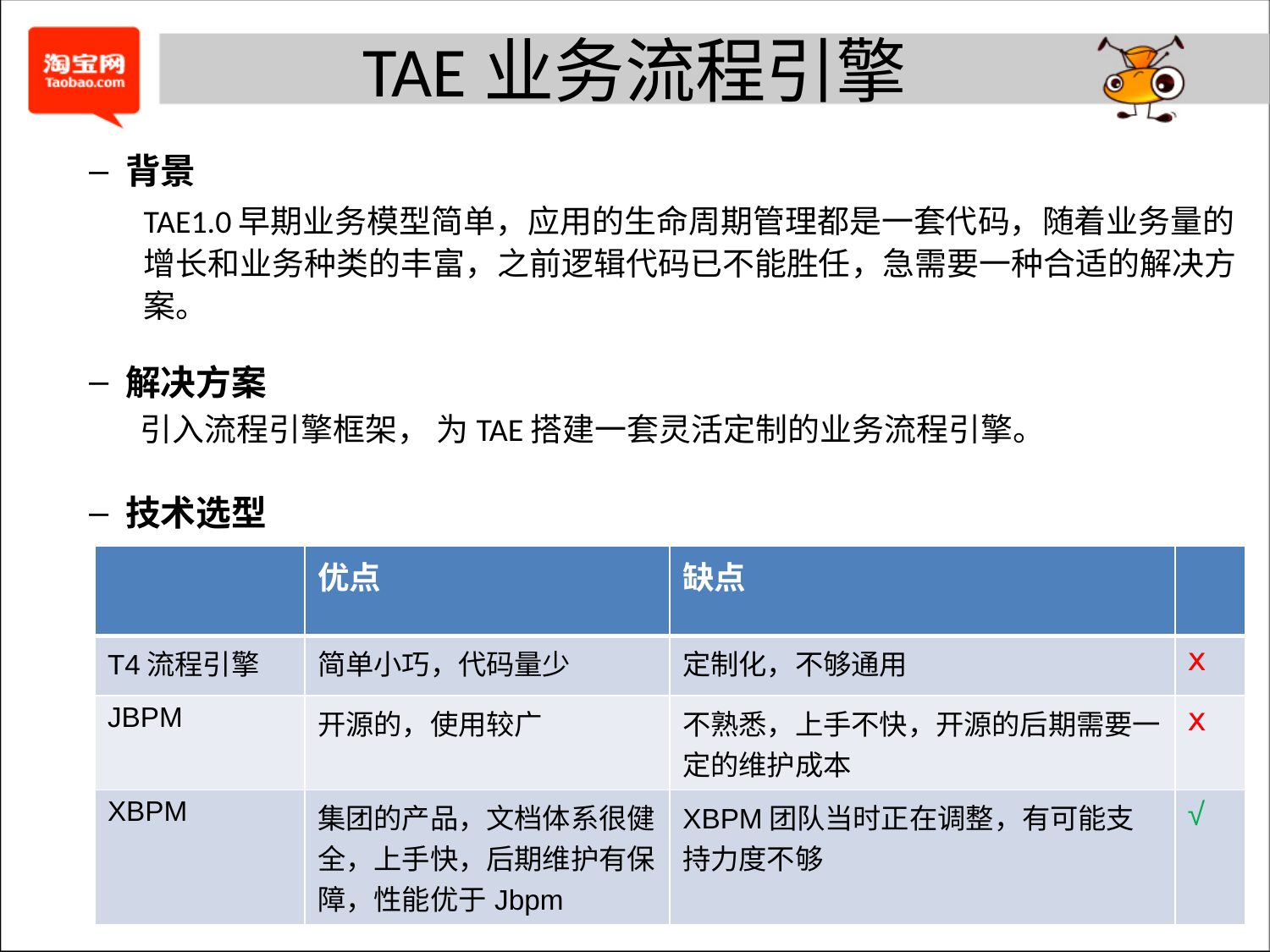

# TAE业务流程引擎
背景
TAE1.0早期业务模型简单，应用的生命周期管理都是一套代码，随着业务量的增长和业务种类的丰富，之前逻辑代码已不能胜任，急需要一种合适的解决方案。

解决方案
      引入流程引擎框架， 为TAE搭建一套灵活定制的业务流程引擎。

技术选型

|  | 优点 | 缺点 |  |
| --- | --- | --- | --- |
| T4流程引擎 | 简单小巧，代码量少 | 定制化，不够通用 | ⅹ |
| JBPM | 开源的，使用较广 | 不熟悉，上手不快，开源的后期需要一定的维护成本 | ⅹ |
| XBPM | 集团的产品，文档体系很健全，上手快，后期维护有保障，性能优于Jbpm | XBPM团队当时正在调整，有可能支持力度不够 | √ |